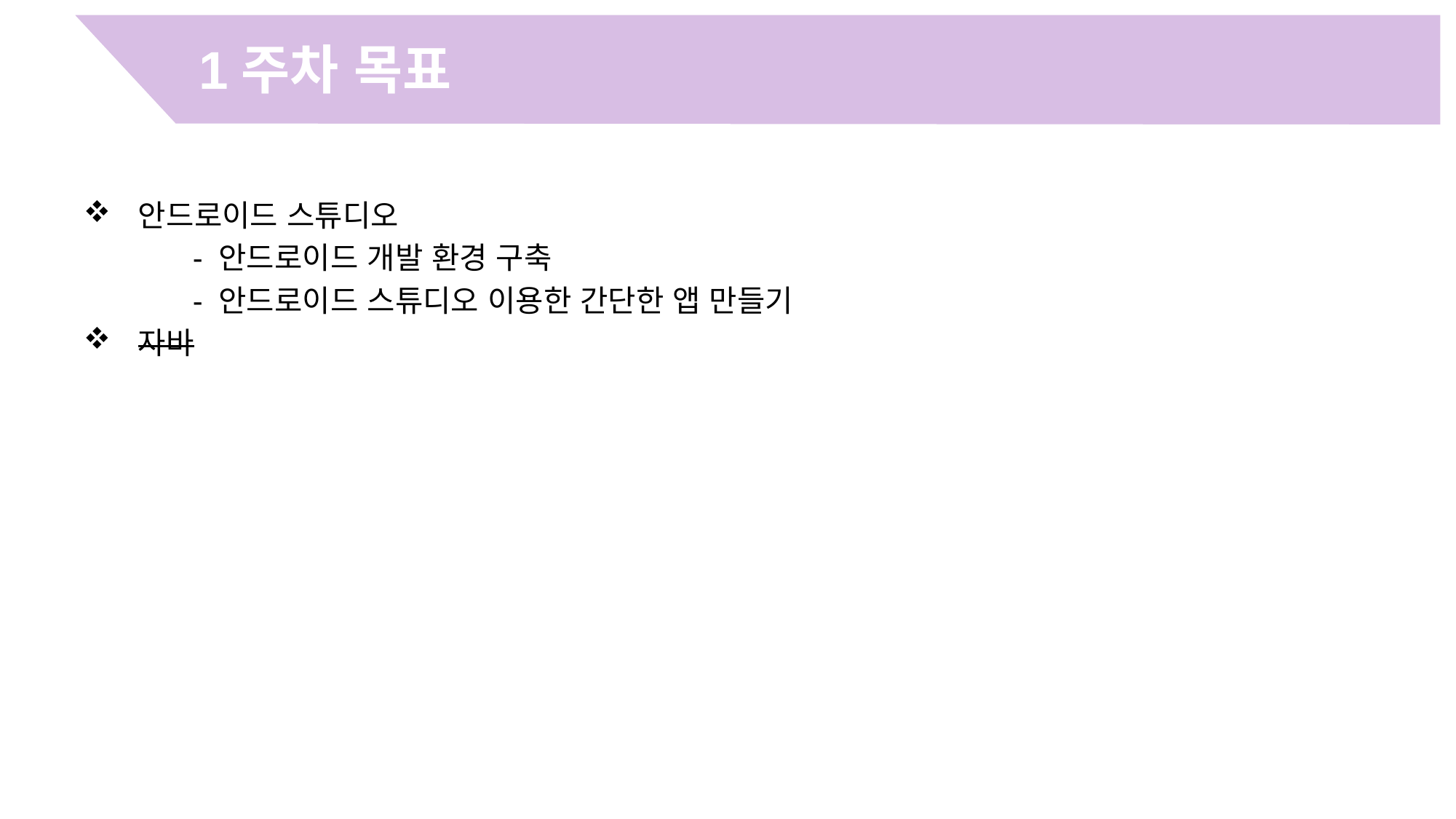

1주차 목표
안드로이드 스튜디오
	- 안드로이드 개발 환경 구축
	- 안드로이드 스튜디오 이용한 간단한 앱 만들기
자바